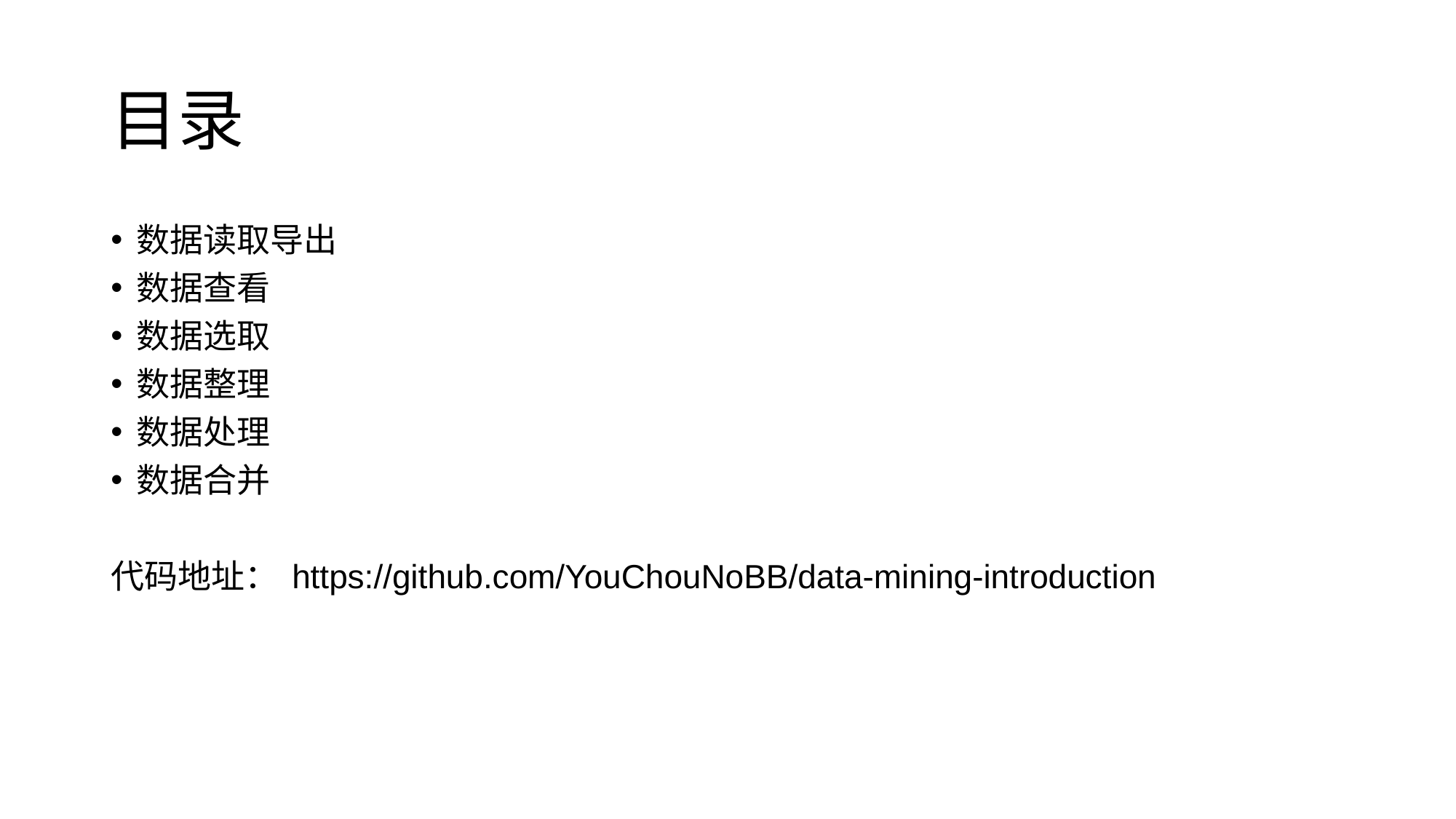

# 目录
数据读取导出
数据查看
数据选取
数据整理
数据处理
数据合并

代码地址： https://github.com/YouChouNoBB/data-mining-introduction